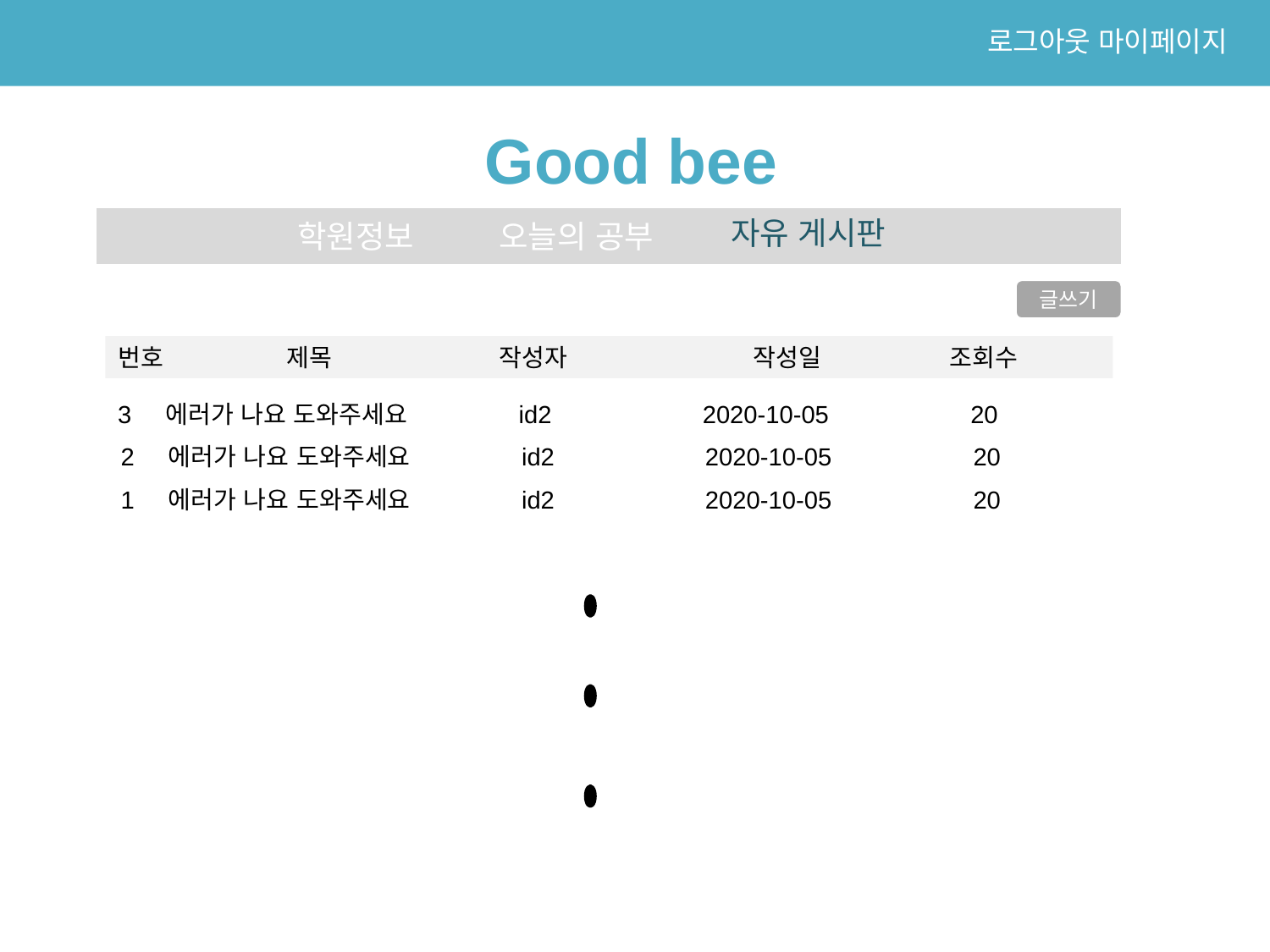

로그아웃 마이페이지
Good bee

자유 게시판
학원정보
오늘의 공부
글쓰기
번호	      제목		작성자		작성일	          조회수
에러가 납니다.		id2	  	 2020-10-05
3    에러가 나요 도와주세요	  id2	           2020-10-05	             20
2    에러가 나요 도와주세요 	  id2	           2020-10-05	             20
1    에러가 나요 도와주세요 	  id2	           2020-10-05	             20